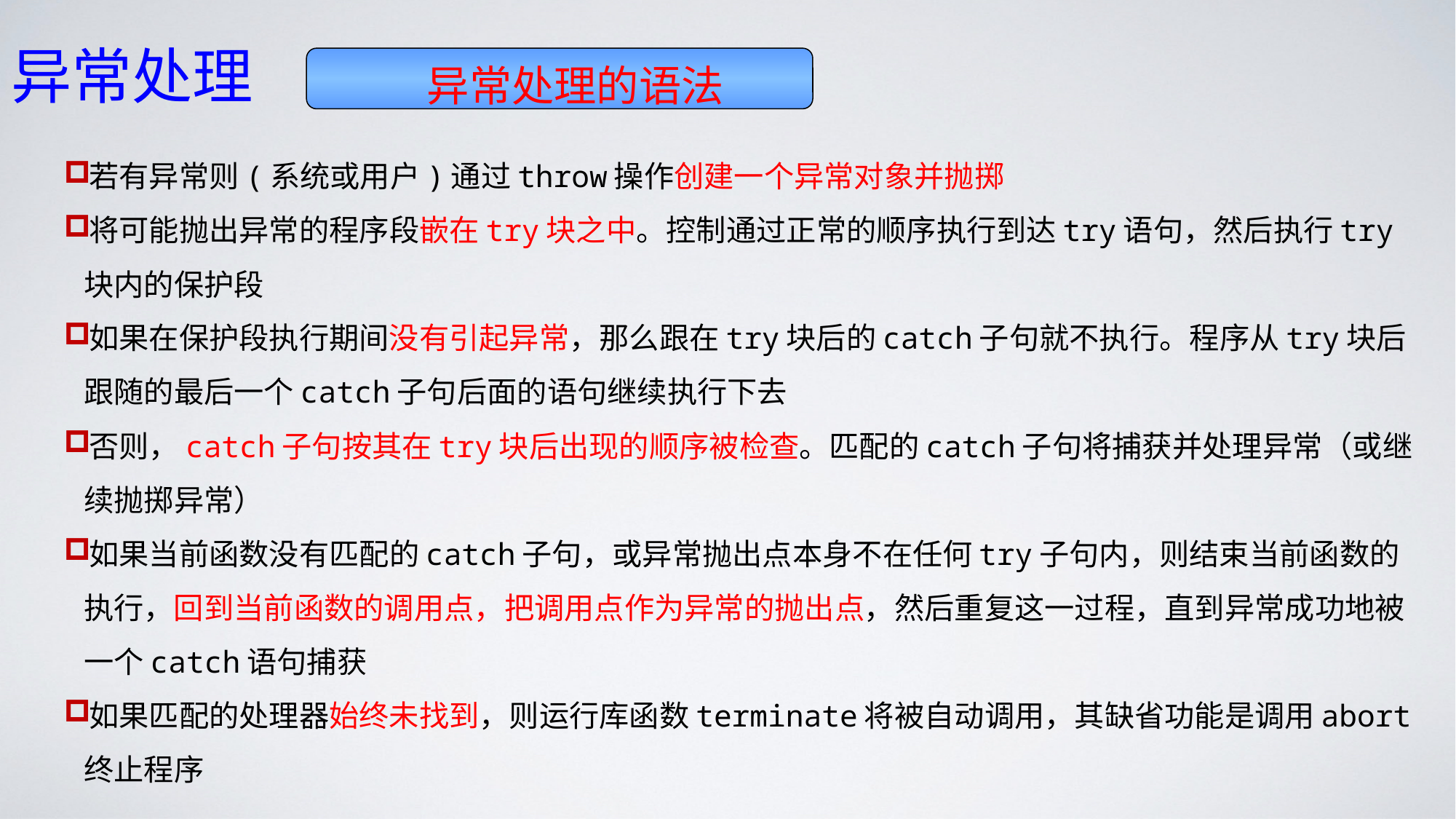

# 异常处理

异常处理的语法
若有异常则(系统或用户)通过throw操作创建一个异常对象并抛掷
将可能抛出异常的程序段嵌在try块之中。控制通过正常的顺序执行到达try语句，然后执行try块内的保护段
如果在保护段执行期间没有引起异常，那么跟在try块后的catch子句就不执行。程序从try块后跟随的最后一个catch子句后面的语句继续执行下去
否则，catch子句按其在try块后出现的顺序被检查。匹配的catch子句将捕获并处理异常（或继续抛掷异常）
如果当前函数没有匹配的catch子句，或异常抛出点本身不在任何try子句内，则结束当前函数的执行，回到当前函数的调用点，把调用点作为异常的抛出点，然后重复这一过程，直到异常成功地被一个catch语句捕获
如果匹配的处理器始终未找到，则运行库函数terminate将被自动调用，其缺省功能是调用abort终止程序